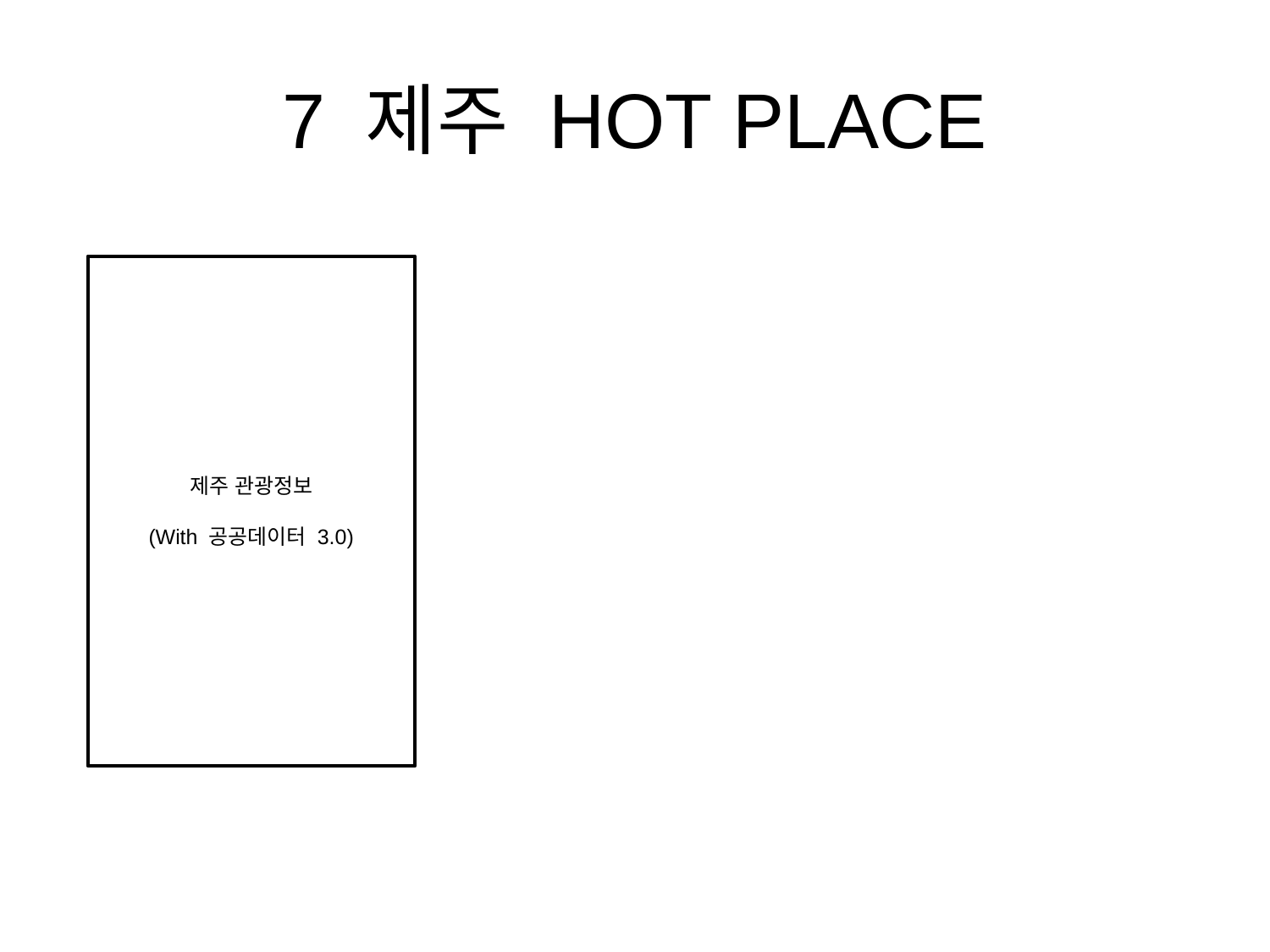

# 7 제주 HOT PLACE
제주 관광정보

(With 공공데이터 3.0)